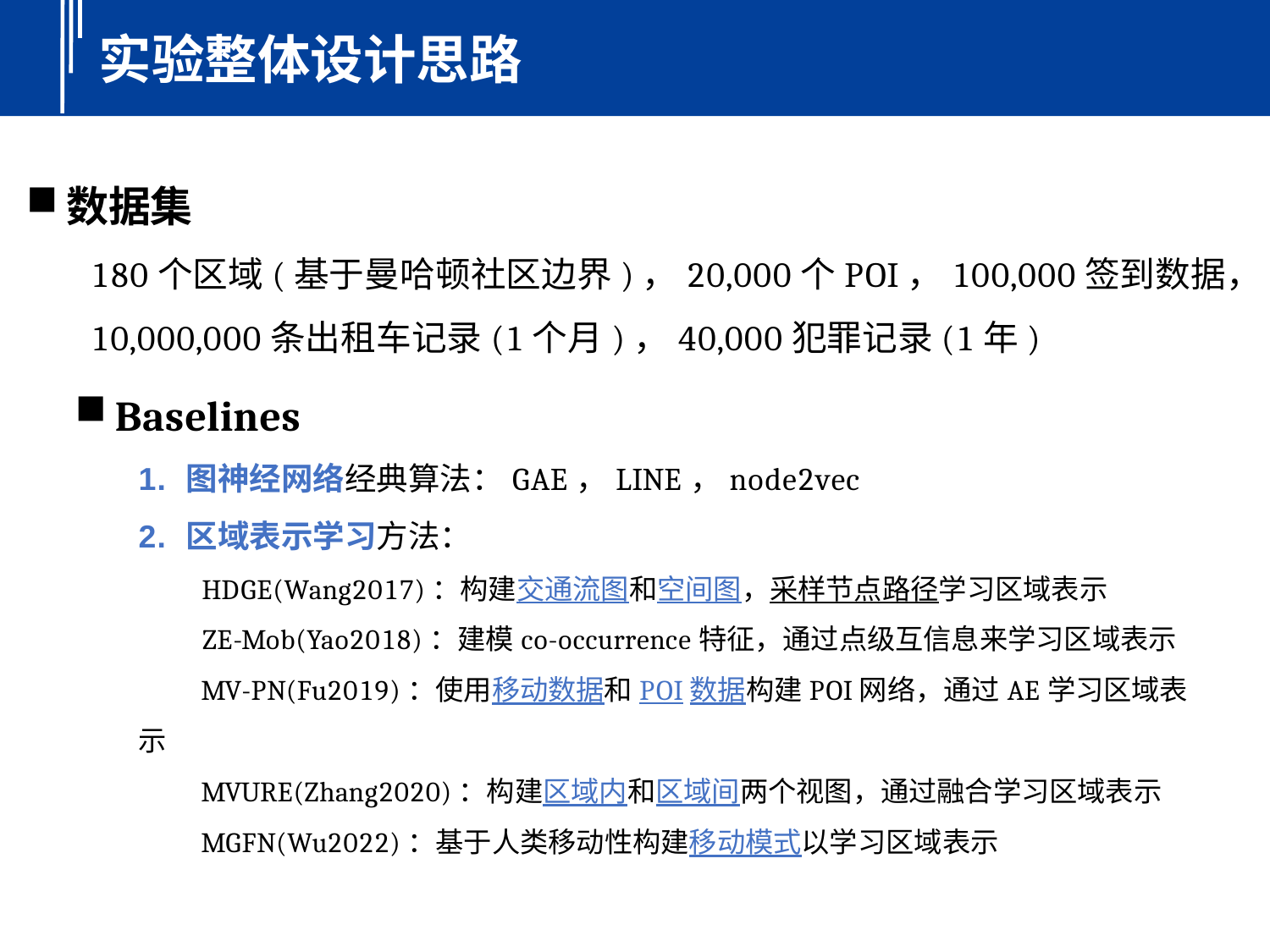

实验整体设计思路
数据集
180个区域(基于曼哈顿社区边界)，20,000个POI，100,000签到数据，
10,000,000条出租车记录(1个月)，40,000犯罪记录(1年)
Baselines
图神经网络经典算法：GAE，LINE，node2vec
区域表示学习方法：
HDGE(Wang2017)：构建交通流图和空间图，采样节点路径学习区域表示
ZE-Mob(Yao2018)：建模co-occurrence特征，通过点级互信息来学习区域表示
MV-PN(Fu2019)：使用移动数据和POI数据构建POI网络，通过AE学习区域表示
MVURE(Zhang2020)：构建区域内和区域间两个视图，通过融合学习区域表示
MGFN(Wu2022)：基于人类移动性构建移动模式以学习区域表示
16